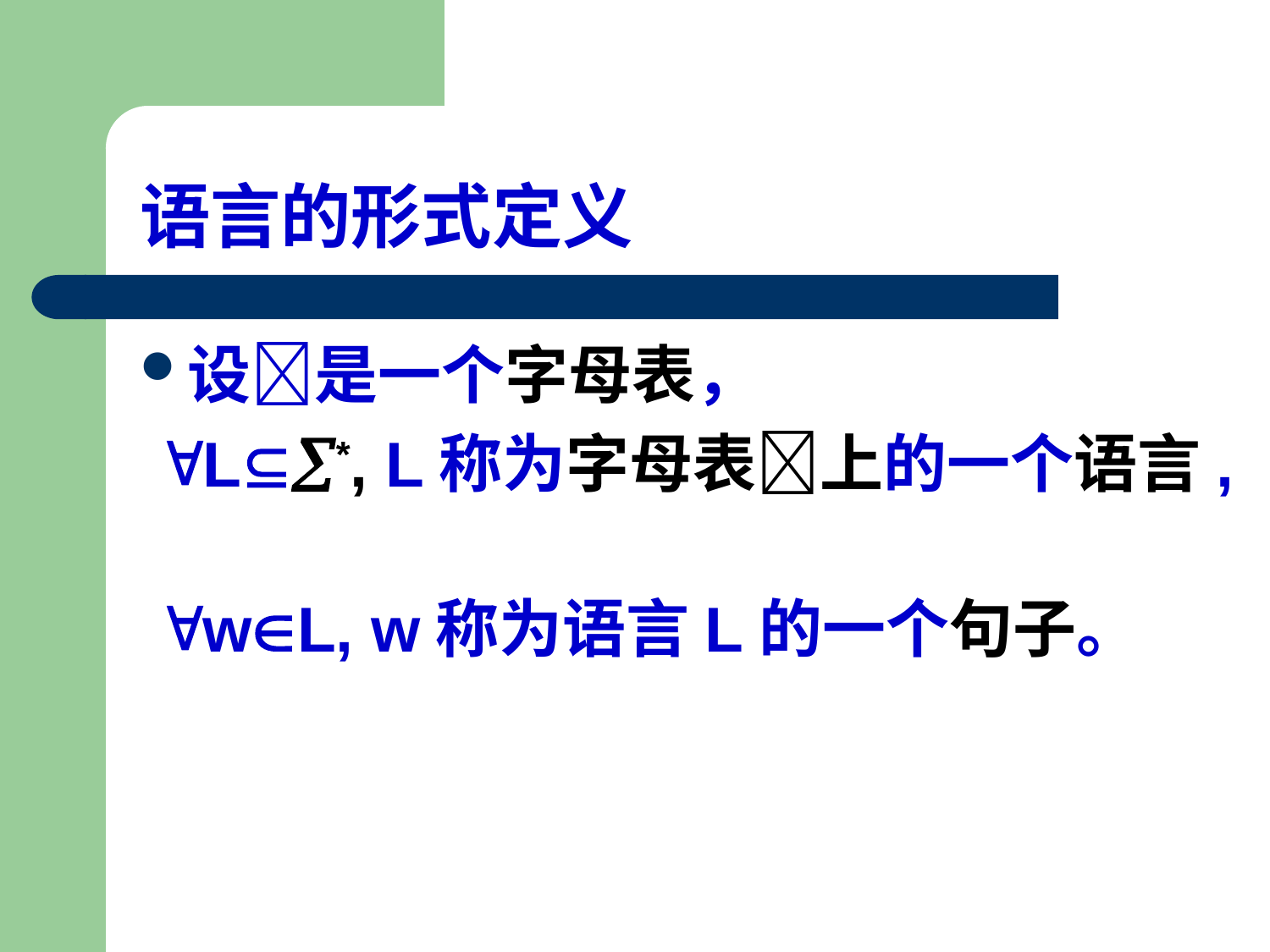

# 语言的形式定义
设∑是一个字母表，
 ∀L⊆∑*, L称为字母表∑上的一个语言,
 ∀w∈L, w称为语言L的一个句子。